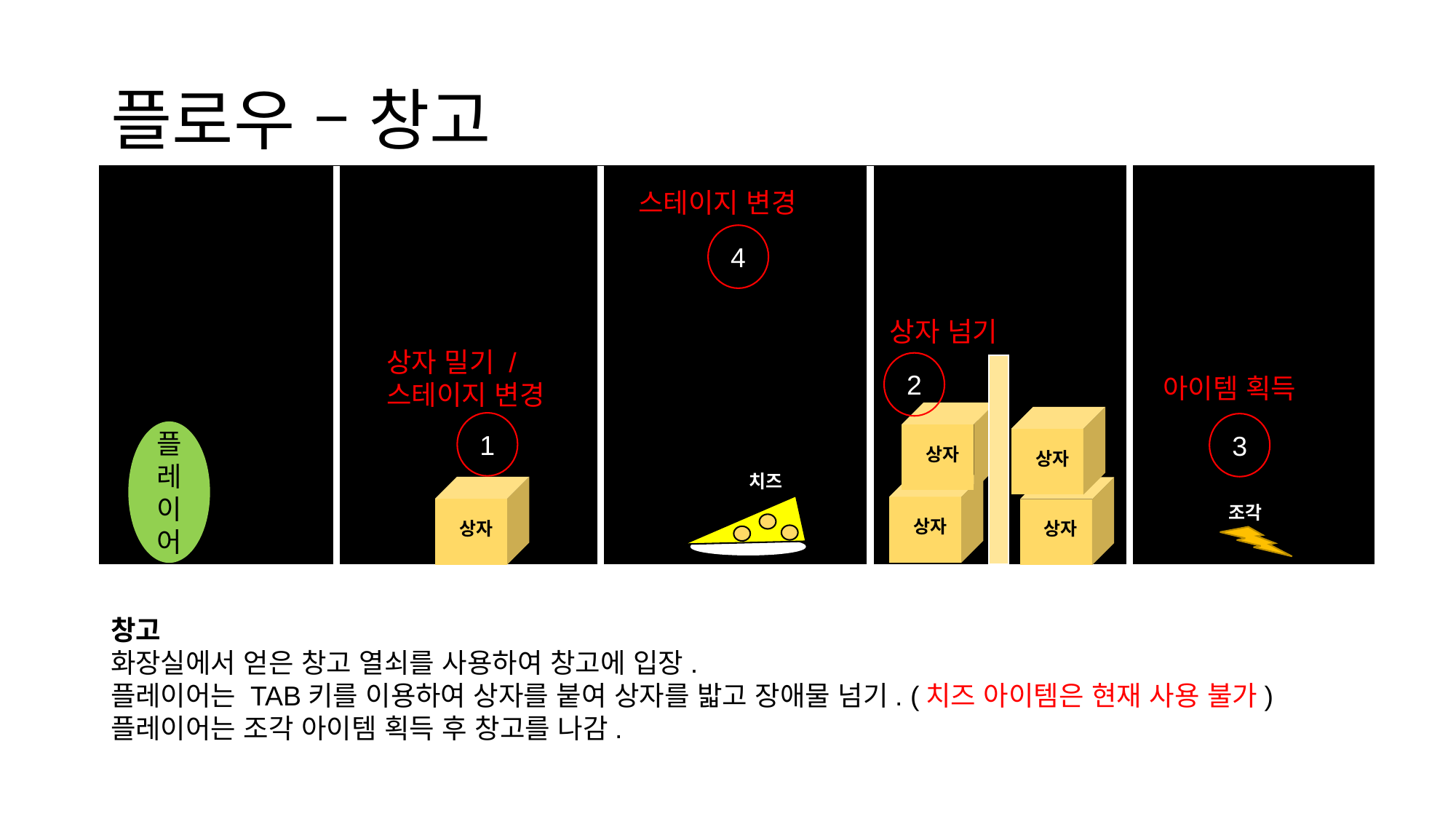

# 플로우 – 창고

스테이지 변경
4
상자 넘기
상자 밀기 / 스테이지 변경
2

아이템 획득
1층 계단

상자

상자
1
3
플레이어
치즈
탈출구

상자

상자

상자
조각

창고
화장실에서 얻은 창고 열쇠를 사용하여 창고에 입장.
플레이어는 TAB키를 이용하여 상자를 붙여 상자를 밟고 장애물 넘기. (치즈 아이템은 현재 사용 불가)
플레이어는 조각 아이템 획득 후 창고를 나감.